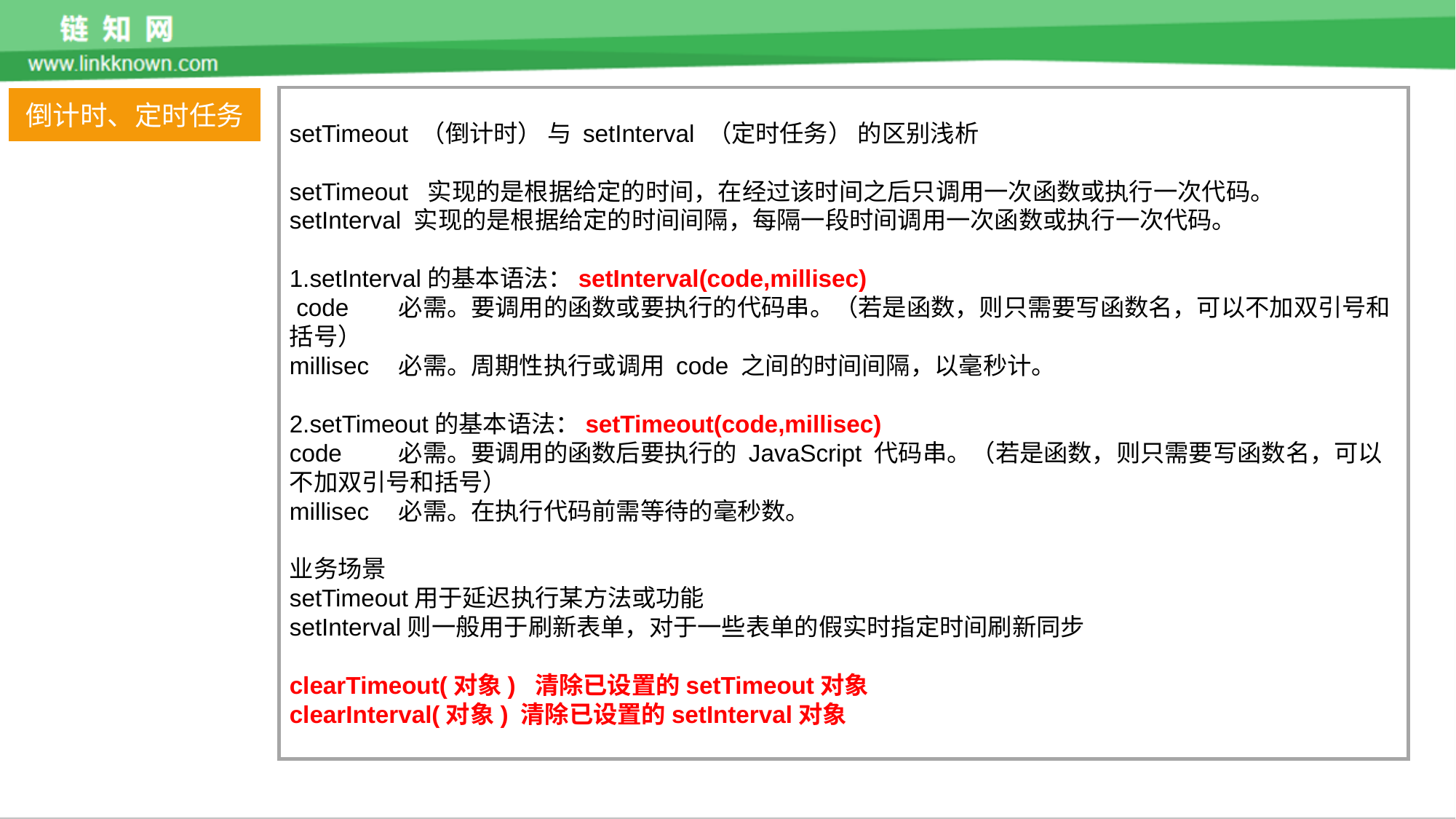

倒计时、定时任务
setTimeout （倒计时） 与 setInterval （定时任务） 的区别浅析

setTimeout  实现的是根据给定的时间，在经过该时间之后只调用一次函数或执行一次代码。
setInterval 实现的是根据给定的时间间隔，每隔一段时间调用一次函数或执行一次代码。

1.setInterval的基本语法：setInterval(code,millisec)
 code	必需。要调用的函数或要执行的代码串。（若是函数，则只需要写函数名，可以不加双引号和括号）
millisec	必需。周期性执行或调用 code 之间的时间间隔，以毫秒计。

2.setTimeout的基本语法：setTimeout(code,millisec)
code	必需。要调用的函数后要执行的 JavaScript 代码串。（若是函数，则只需要写函数名，可以不加双引号和括号）
millisec	必需。在执行代码前需等待的毫秒数。

业务场景
setTimeout用于延迟执行某方法或功能
setInterval则一般用于刷新表单，对于一些表单的假实时指定时间刷新同步

clearTimeout(对象)  清除已设置的setTimeout对象
clearInterval(对象) 清除已设置的setInterval对象